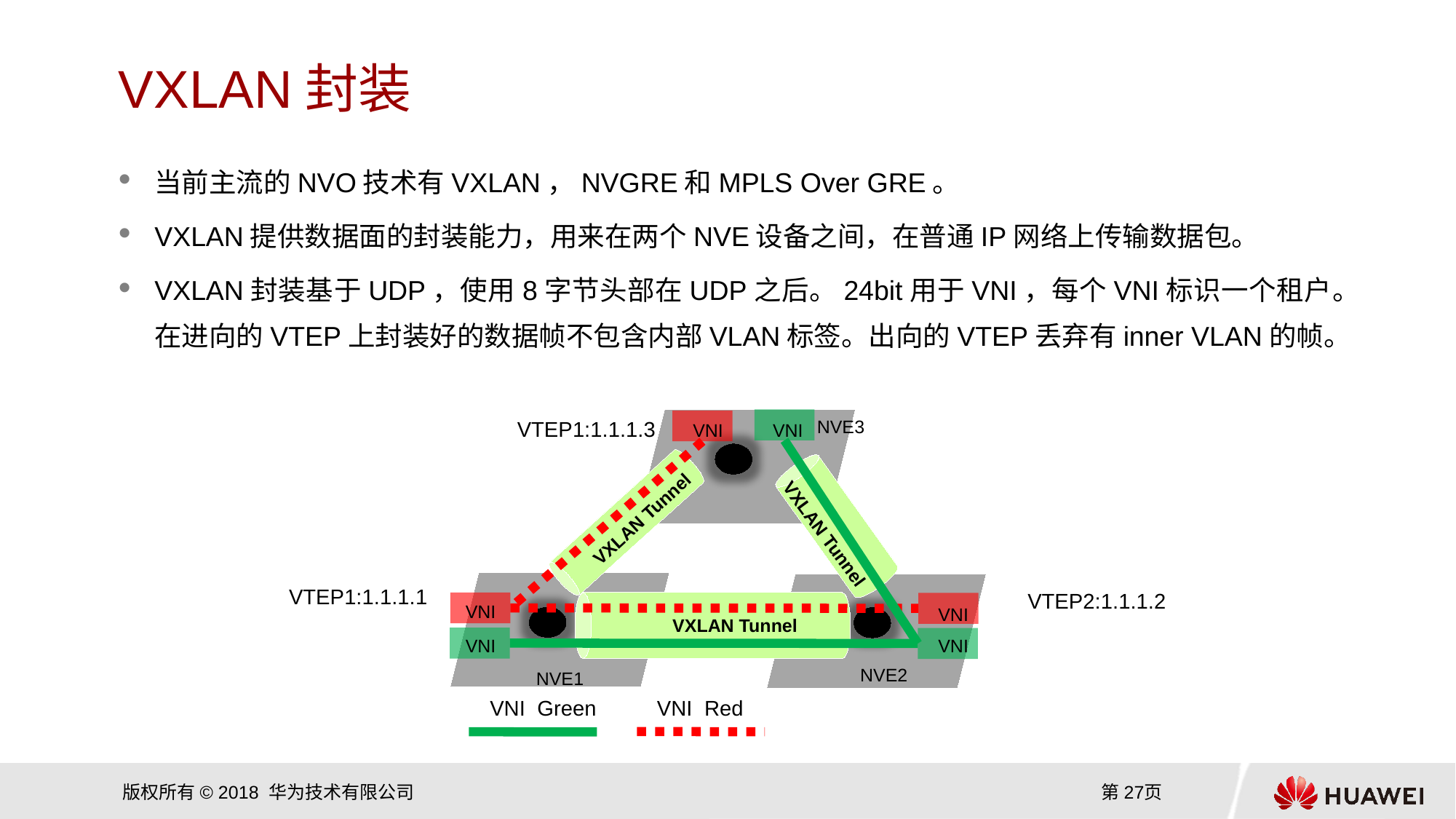

# VXLAN封装
当前主流的NVO技术有VXLAN，NVGRE和MPLS Over GRE。
VXLAN提供数据面的封装能力，用来在两个NVE设备之间，在普通IP网络上传输数据包。
VXLAN封装基于UDP，使用8字节头部在UDP之后。24bit用于VNI，每个VNI标识一个租户。在进向的VTEP上封装好的数据帧不包含内部VLAN标签。出向的VTEP丢弃有inner VLAN的帧。

NVE3

VTEP1:1.1.1.3
VNI
VNI

VXLAN Tunnel

VXLAN Tunnel

VTEP1:1.1.1.1
VTEP2:1.1.1.2

VNI
VNI

VXLAN Tunnel

VNI
VNI
NVE2
NVE1
VNI  Green
VNI  Red